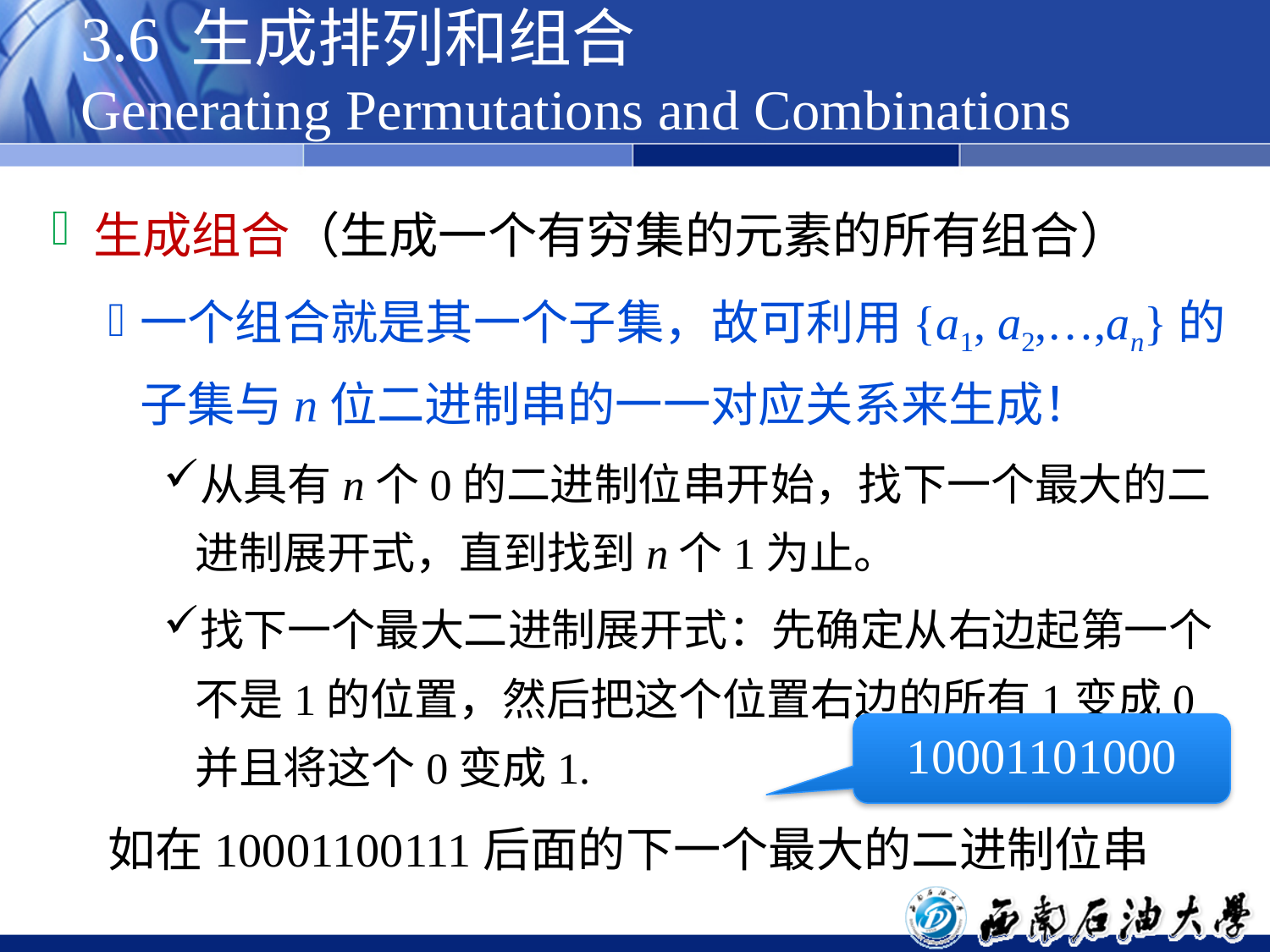

3.6 生成排列和组合
Generating Permutations and Combinations
 生成组合（生成一个有穷集的元素的所有组合）
一个组合就是其一个子集，故可利用{a1, a2,…,an}的子集与n位二进制串的一一对应关系来生成！
从具有n个0的二进制位串开始，找下一个最大的二进制展开式，直到找到n个1为止。
找下一个最大二进制展开式：先确定从右边起第一个不是1的位置，然后把这个位置右边的所有1变成0并且将这个0变成1.
如在10001100111后面的下一个最大的二进制位串

10001101000